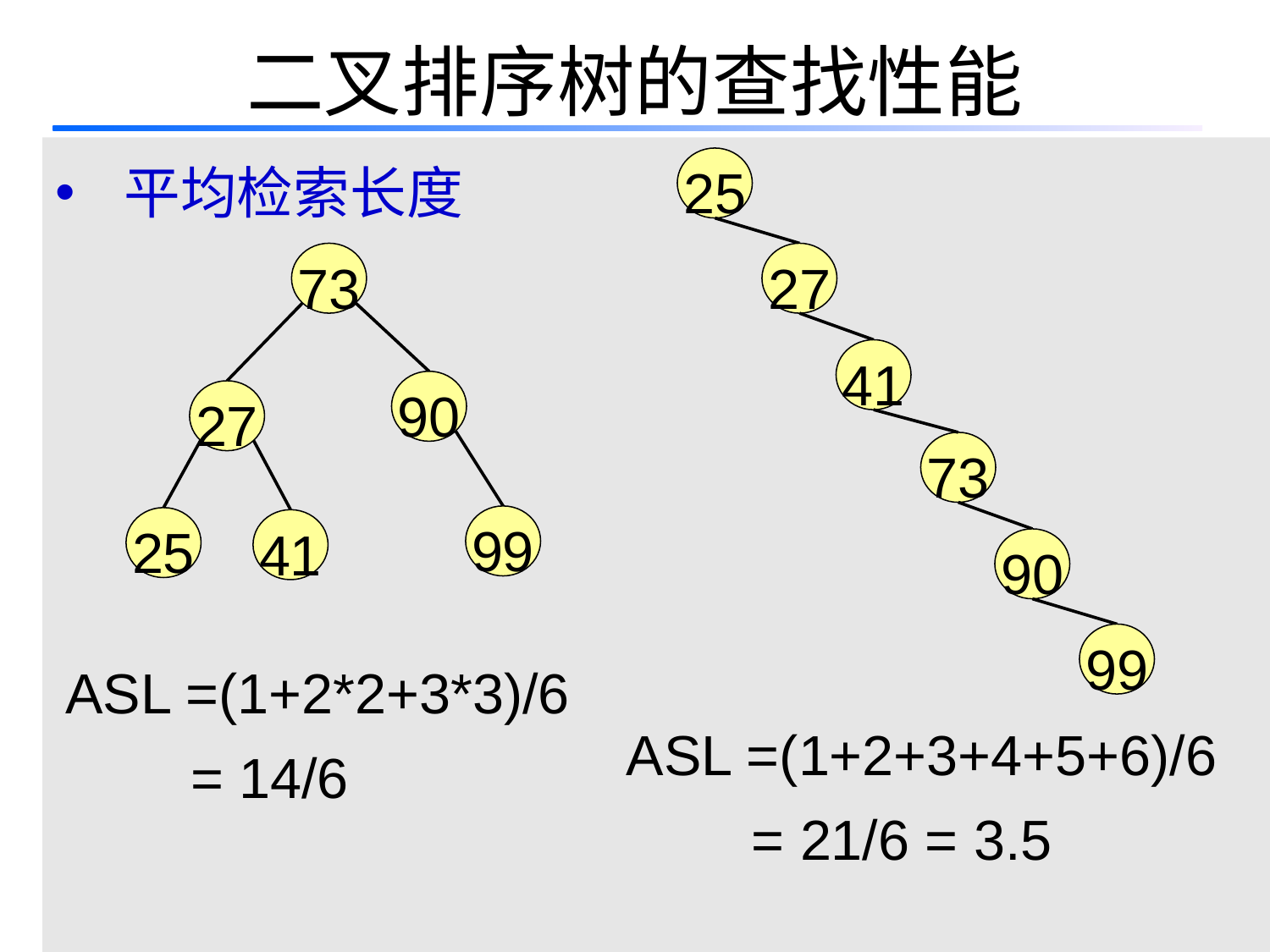

# 二叉排序树的查找性能

  平均检索长度

25
73
27
41
90
27
73
99
25
41
90
99
ASL =(1+2*2+3*3)/6
        = 14/6
ASL =(1+2+3+4+5+6)/6
        = 21/6 = 3.5